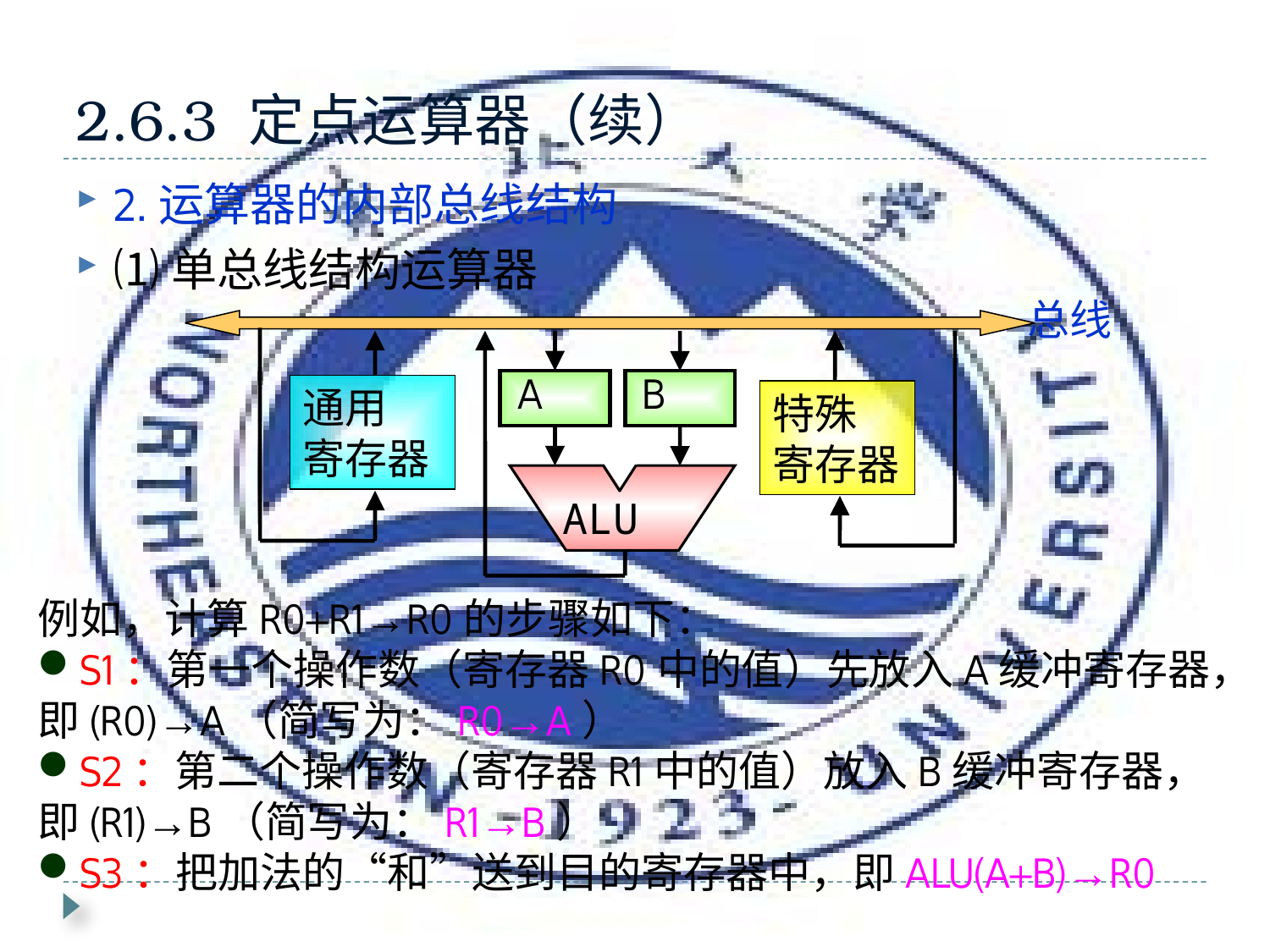

# 2.6.3 定点运算器（续）
2.运算器的内部总线结构
⑴单总线结构运算器
总线

A

B

通用
寄存器
特殊
寄存器

ALU

例如，计算R0+R1→R0的步骤如下：
S1：第一个操作数（寄存器R0中的值）先放入A缓冲寄存器，即(R0)→A（简写为：R0→A）
S2：第二个操作数（寄存器R1中的值）放入B缓冲寄存器，即(R1)→B（简写为：R1→B）
S3：把加法的“和”送到目的寄存器中，即ALU(A+B)→R0